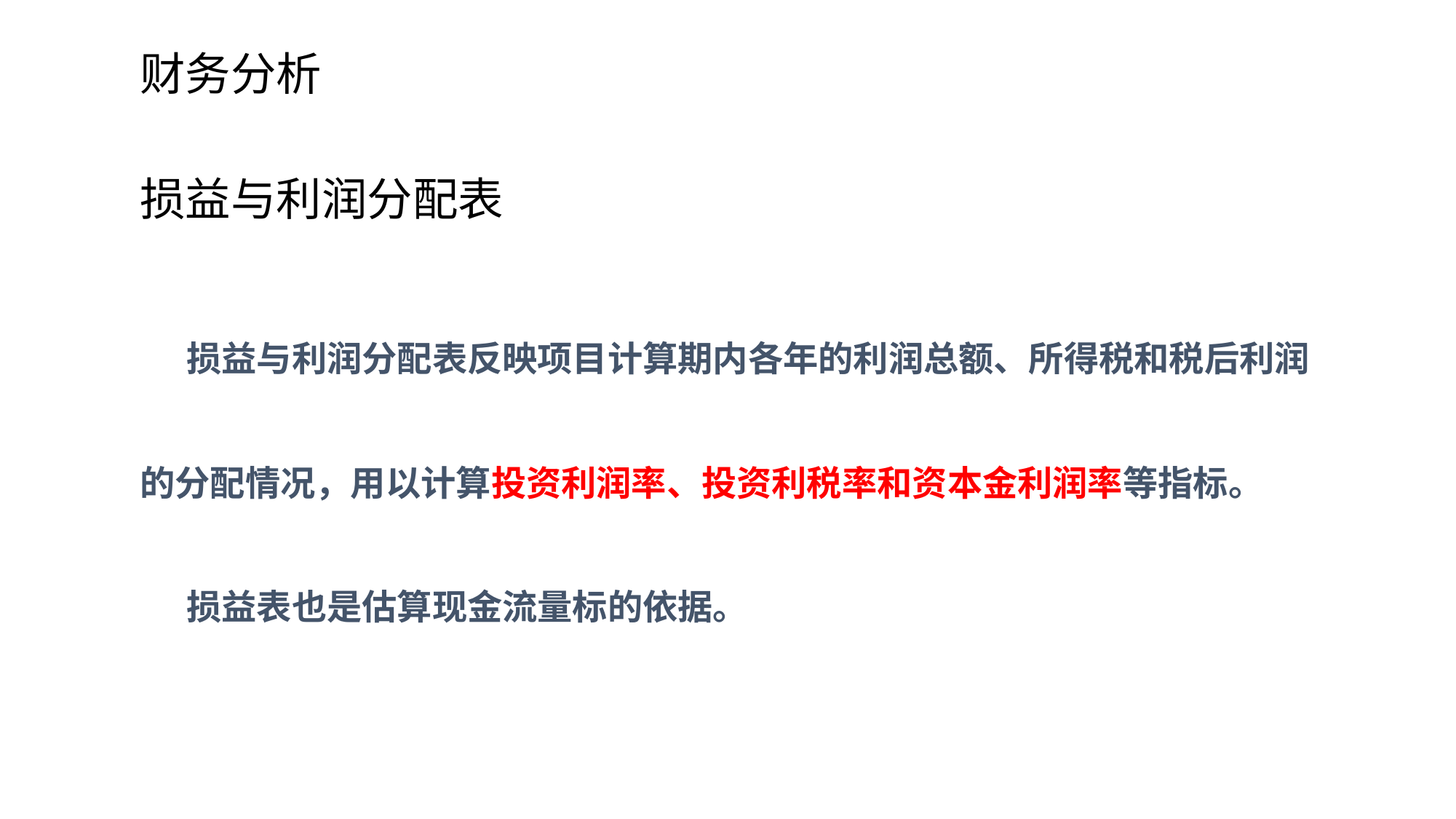

财务分析
损益与利润分配表
    损益与利润分配表反映项目计算期内各年的利润总额、所得税和税后利润的分配情况，用以计算投资利润率、投资利税率和资本金利润率等指标。
    损益表也是估算现金流量标的依据。
42